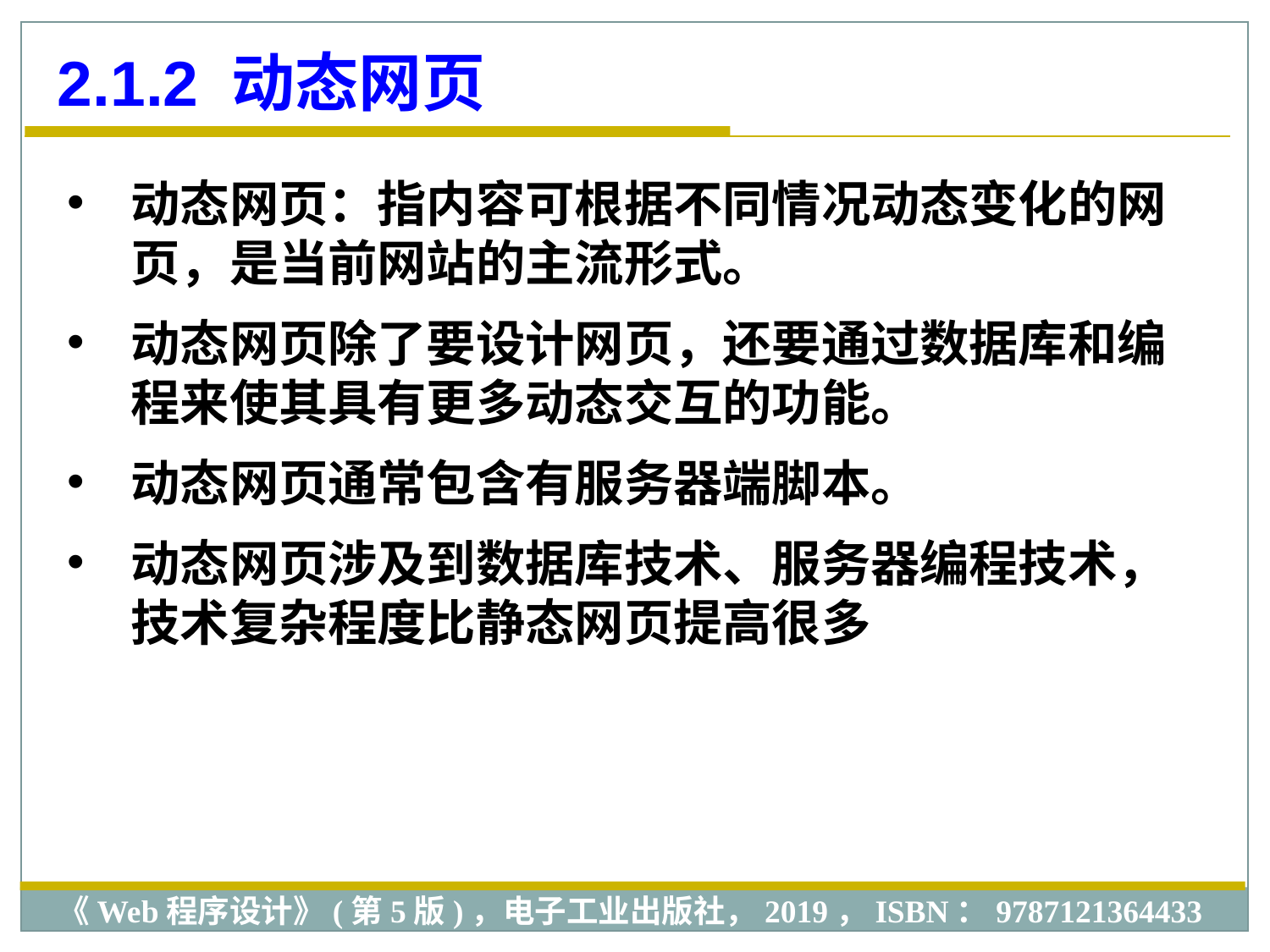

2.1.2 动态网页
动态网页：指内容可根据不同情况动态变化的网页，是当前网站的主流形式。
动态网页除了要设计网页，还要通过数据库和编程来使其具有更多动态交互的功能。
动态网页通常包含有服务器端脚本。
动态网页涉及到数据库技术、服务器编程技术，技术复杂程度比静态网页提高很多